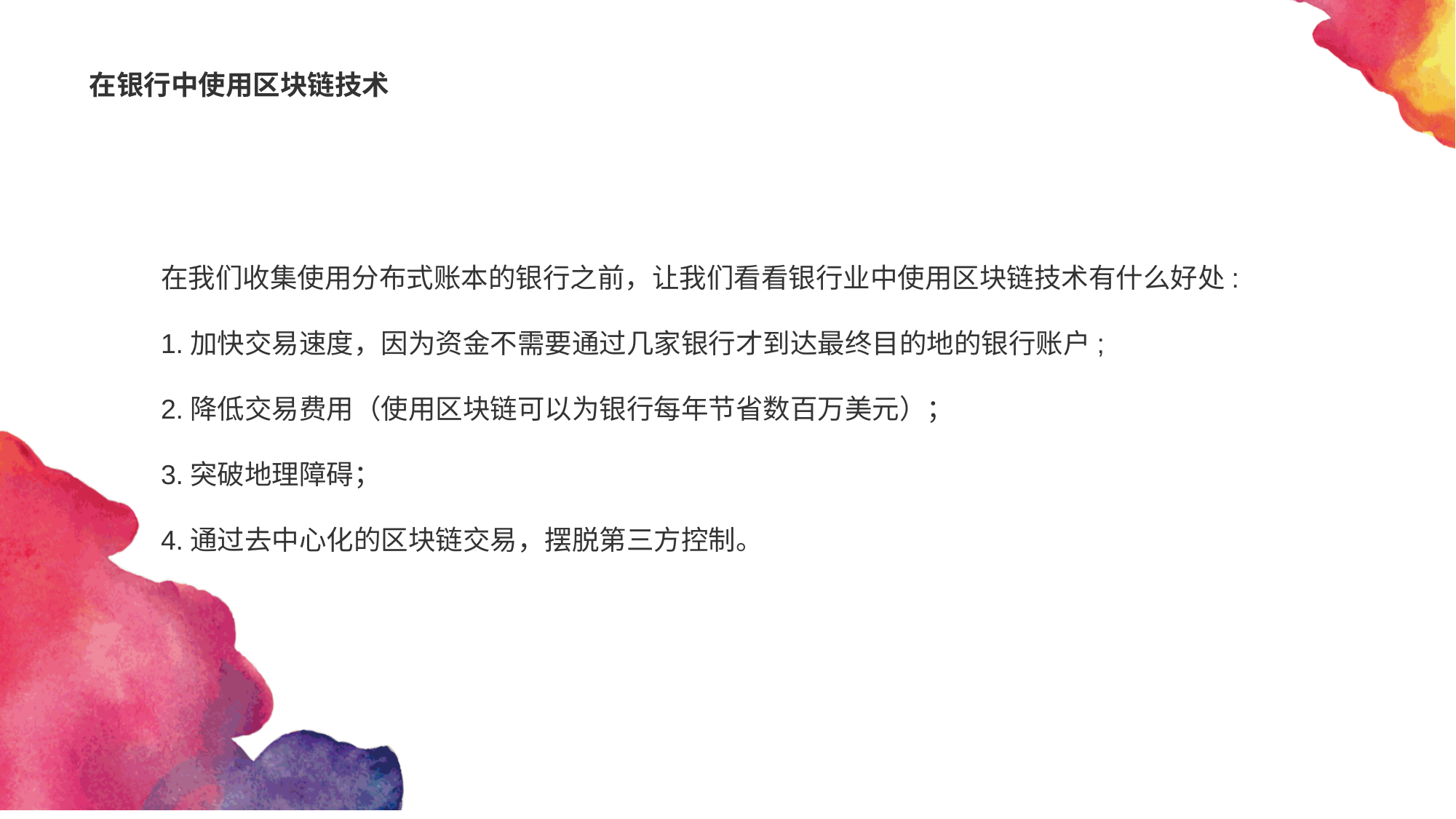

在银行中使用区块链技术

在我们收集使用分布式账本的银行之前，让我们看看银行业中使用区块链技术有什么好处:

1.加快交易速度，因为资金不需要通过几家银行才到达最终目的地的银行账户;

2.降低交易费用（使用区块链可以为银行每年节省数百万美元）；

3.突破地理障碍；

4.通过去中心化的区块链交易，摆脱第三方控制。